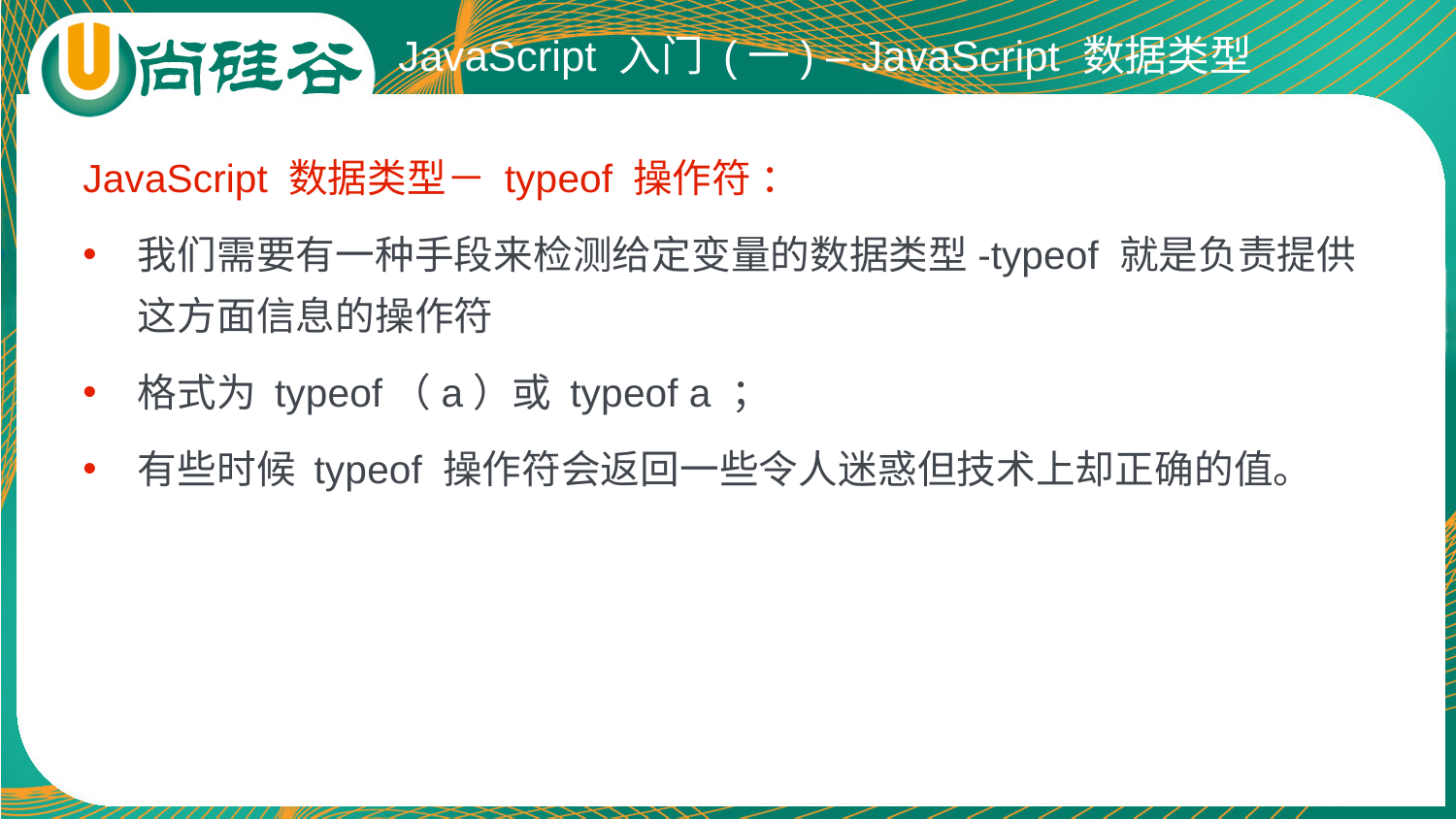

# JavaScript 入门 (一) – JavaScript 数据类型
JavaScript 数据类型－ typeof 操作符 ：
我们需要有一种手段来检测给定变量的数据类型-typeof 就是负责提供这方面信息的操作符
格式为 typeof（a）或 typeof a ；
有些时候 typeof 操作符会返回一些令人迷惑但技术上却正确的值。